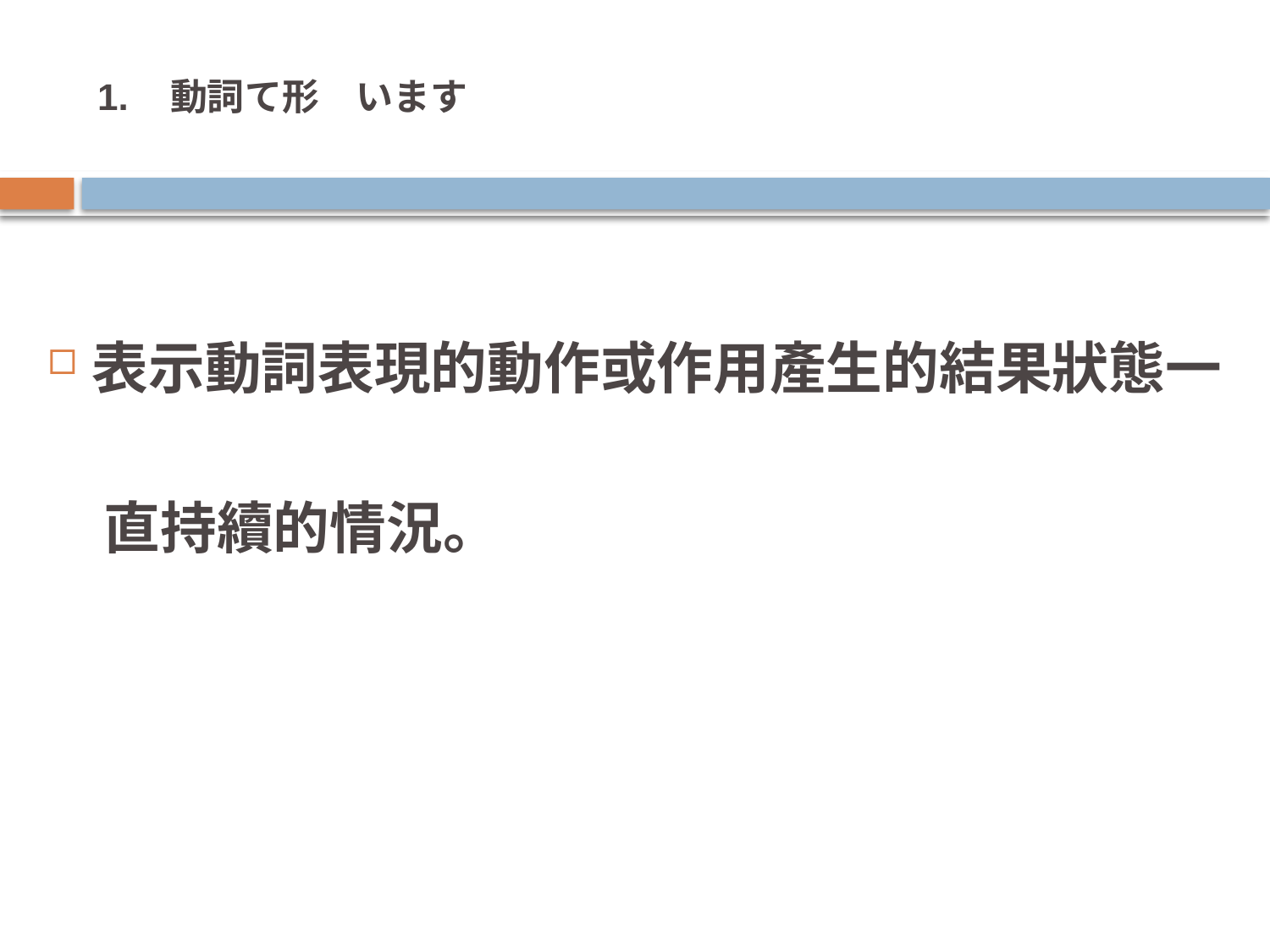

# 1.　動詞て形　います
表示動詞表現的動作或作用產生的結果狀態一

　直持續的情況。